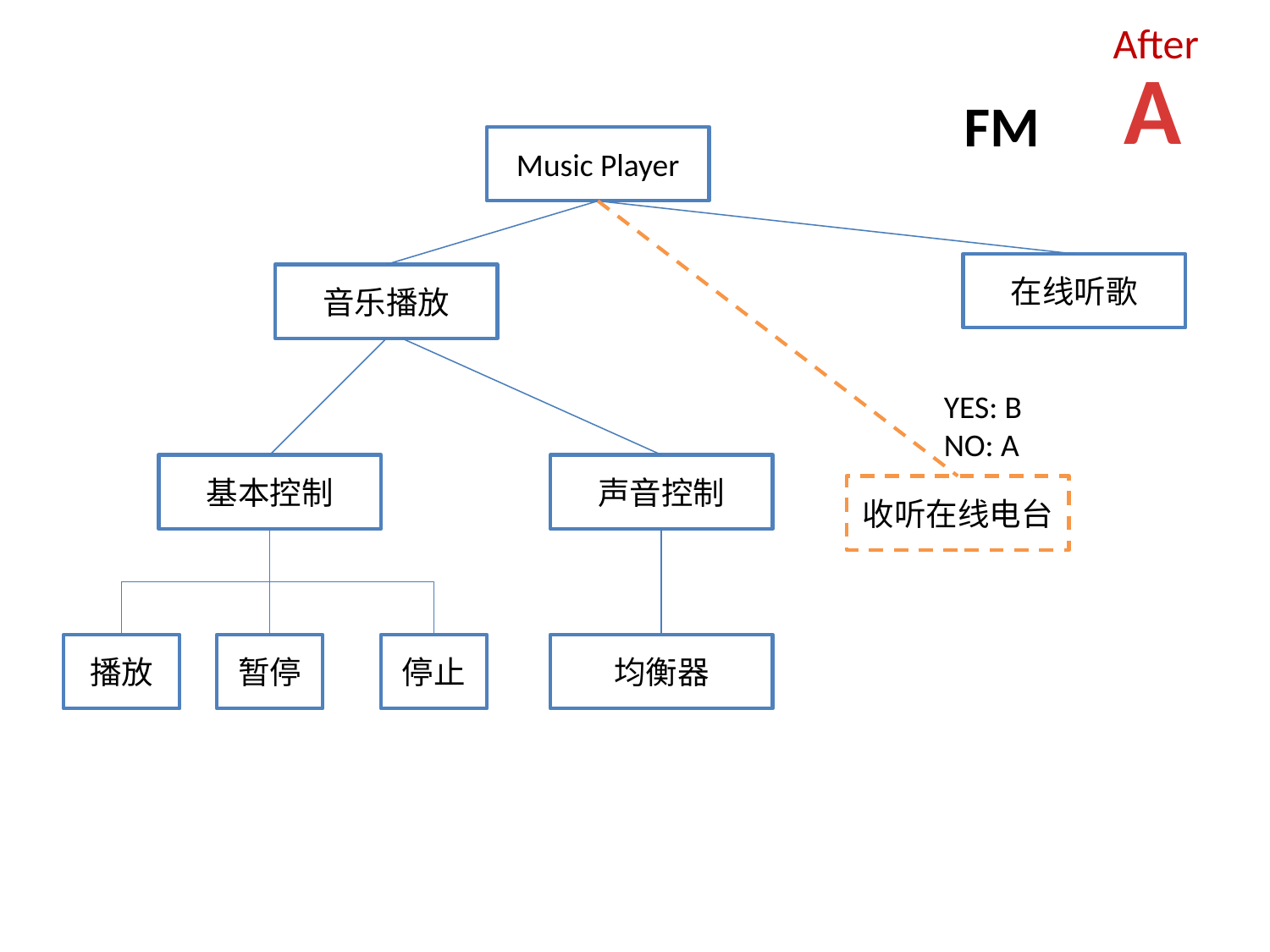

After
A
 FM
Music Player
在线听歌
音乐播放
YES: B
NO: A
基本控制
声音控制
收听在线电台
播放
暂停
停止
均衡器